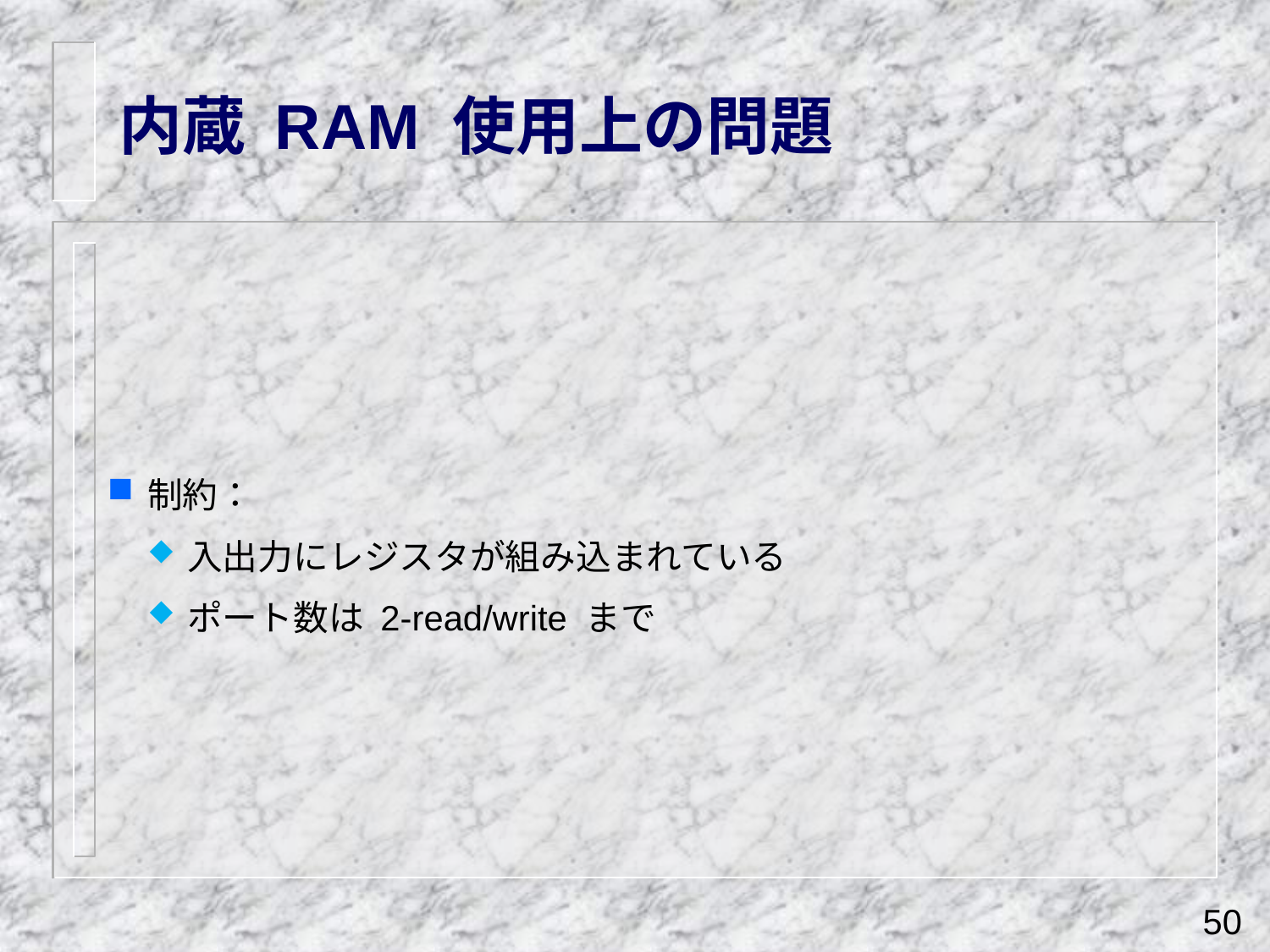

# 内蔵 RAM 使用上の問題
制約：
入出力にレジスタが組み込まれている
ポート数は 2-read/write まで
50